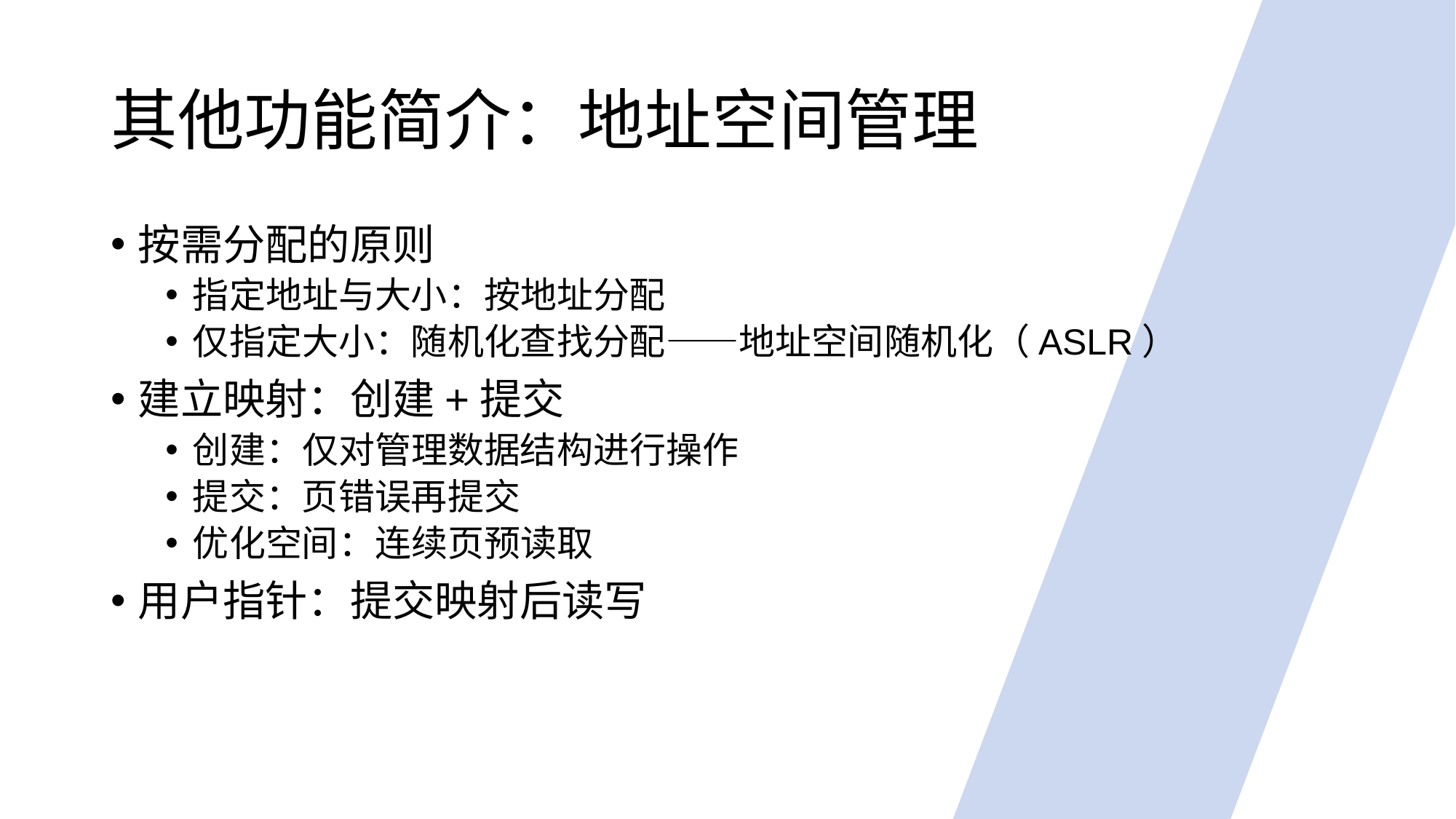

# 其他功能简介：地址空间管理
按需分配的原则
指定地址与大小：按地址分配
仅指定大小：随机化查找分配——地址空间随机化（ASLR）
建立映射：创建+提交
创建：仅对管理数据结构进行操作
提交：页错误再提交
优化空间：连续页预读取
用户指针：提交映射后读写